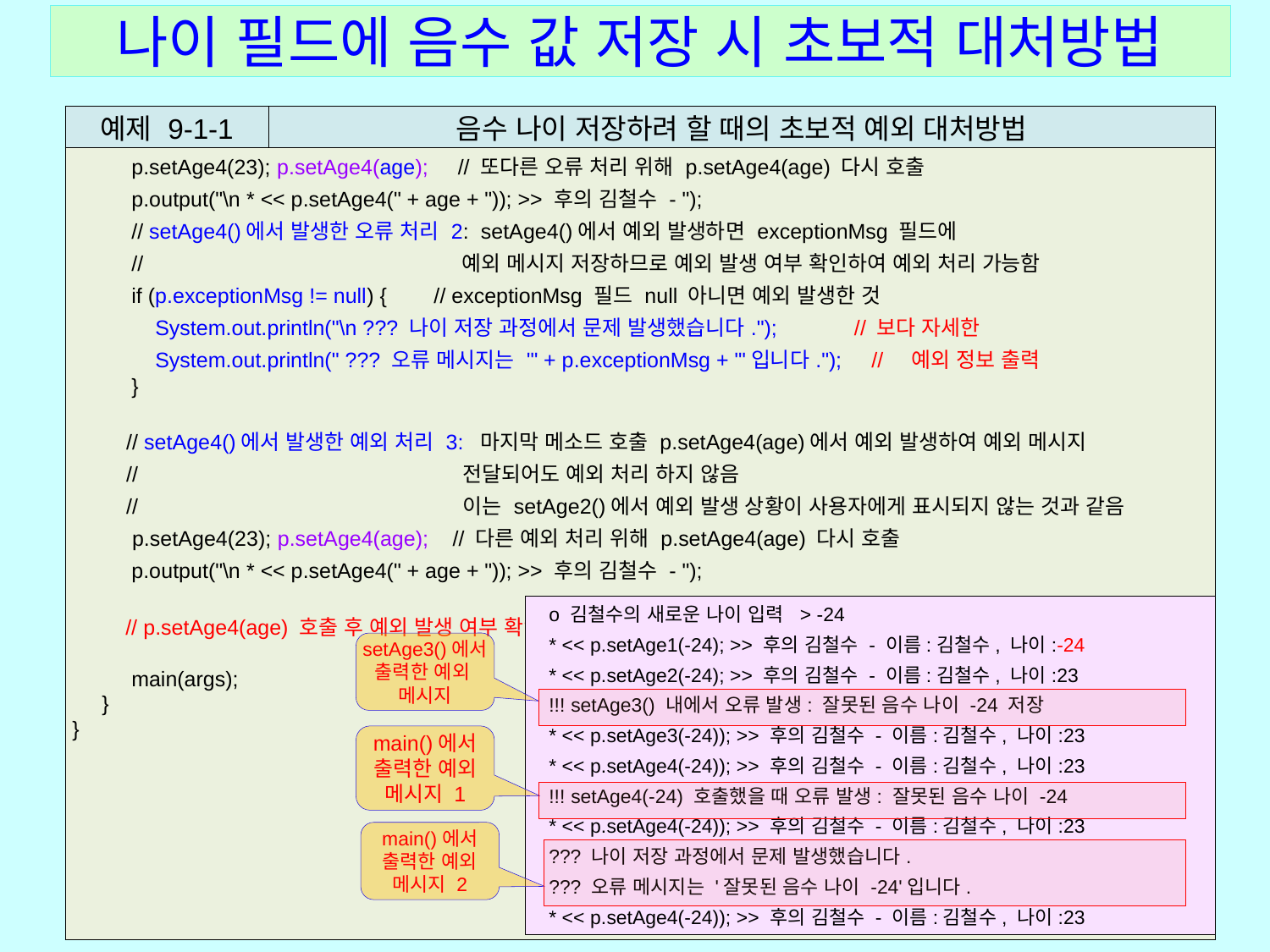

나이 필드에 음수 값 저장 시 초보적 대처방법
| 예제 9-1-1 | 음수 나이 저장하려 할 때의 초보적 예외 대처방법 |
| --- | --- |
| p.setAge4(23); p.setAge4(age); // 또다른 오류 처리 위해 p.setAge4(age) 다시 호출 p.output("\n \* << p.setAge4(" + age + ")); >> 후의 김철수 - "); // setAge4()에서 발생한 오류 처리 2: setAge4()에서 예외 발생하면 exceptionMsg 필드에 // 예외 메시지 저장하므로 예외 발생 여부 확인하여 예외 처리 가능함 if (p.exceptionMsg != null) { // exceptionMsg 필드 null 아니면 예외 발생한 것 System.out.println("\n ??? 나이 저장 과정에서 문제 발생했습니다."); // 보다 자세한 System.out.println(" ??? 오류 메시지는 '" + p.exceptionMsg + "'입니다."); // 예외 정보 출력 } // setAge4()에서 발생한 예외 처리 3: 마지막 메소드 호출 p.setAge4(age)에서 예외 발생하여 예외 메시지 // 전달되어도 예외 처리 하지 않음 // 이는 setAge2()에서 예외 발생 상황이 사용자에게 표시되지 않는 것과 같음 p.setAge4(23); p.setAge4(age); // 다른 예외 처리 위해 p.setAge4(age) 다시 호출 p.output("\n \* << p.setAge4(" + age + ")); >> 후의 김철수 - "); // p.setAge4(age) 호출 후 예외 발생 여부 확인해야 하지만 여기서는 하지 않고 넘어감 main(args); } } |  |
  o 김철수의 새로운 나이 입력  > -24
  * << p.setAge1(-24); >> 후의 김철수 - 이름:김철수, 나이:-24
  * << p.setAge2(-24); >> 후의 김철수 - 이름:김철수, 나이:23
  !!! setAge3() 내에서 오류 발생: 잘못된 음수 나이 -24 저장
  * << p.setAge3(-24)); >> 후의 김철수 - 이름:김철수, 나이:23
  * << p.setAge4(-24)); >> 후의 김철수 - 이름:김철수, 나이:23
  !!! setAge4(-24) 호출했을 때 오류 발생: 잘못된 음수 나이 -24
  * << p.setAge4(-24)); >> 후의 김철수 - 이름:김철수, 나이:23
  ??? 나이 저장 과정에서 문제 발생했습니다.
  ??? 오류 메시지는 '잘못된 음수 나이 -24'입니다.
  * << p.setAge4(-24)); >> 후의 김철수 - 이름:김철수, 나이:23
setAge3()에서 출력한 예외
메시지

main()에서 출력한 예외 메시지 1

main()에서 출력한 예외 메시지 2